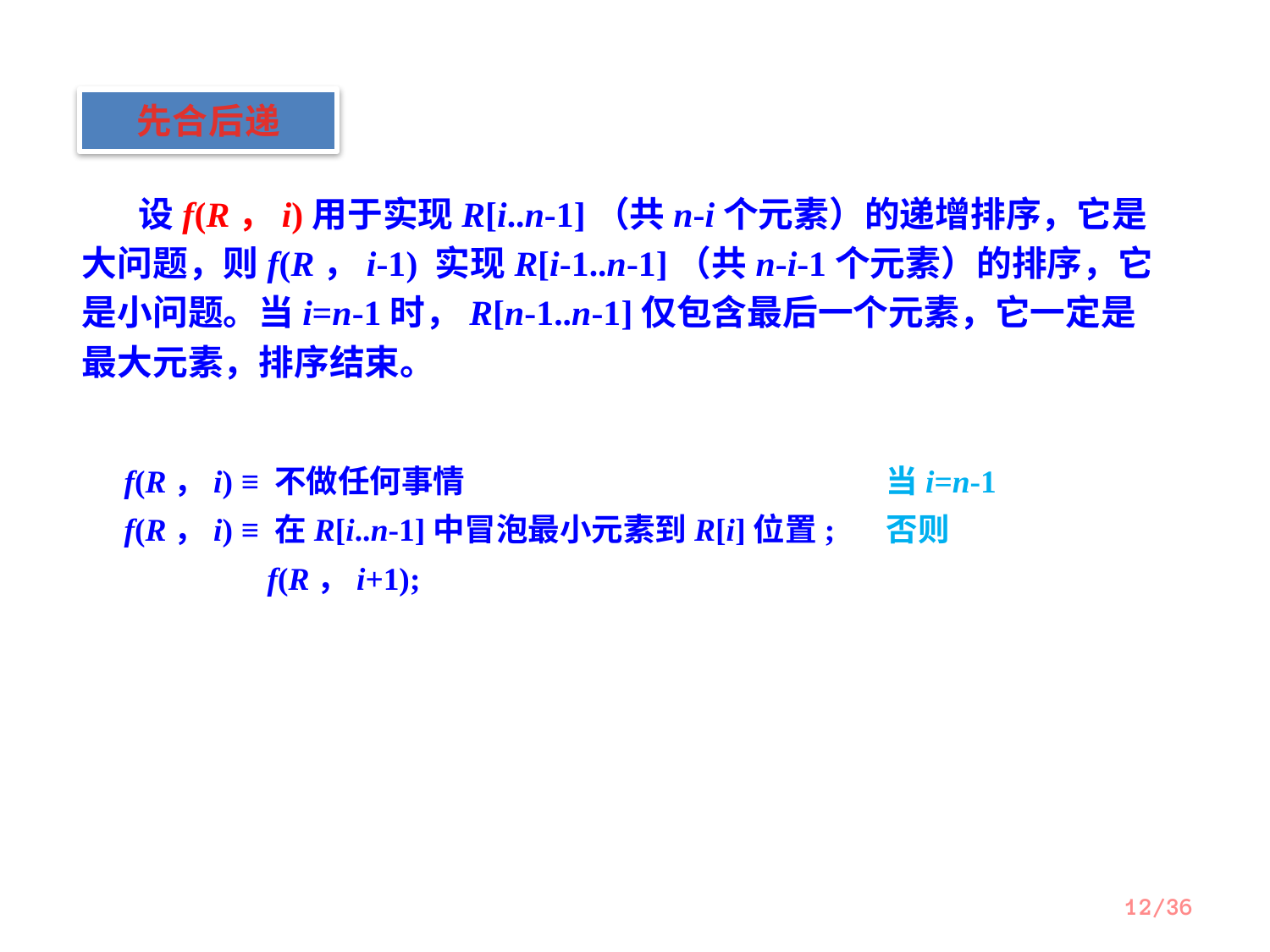

先合后递
      设f(R，i)用于实现R[i..n-1]（共n-i个元素）的递增排序，它是大问题，则f(R，i-1) 实现R[i-1..n-1]（共n-i-1个元素）的排序，它是小问题。当i=n-1时，R[n-1..n-1]仅包含最后一个元素，它一定是最大元素，排序结束。
f(R，i) ≡ 不做任何事情				当i=n-1
f(R，i) ≡ 在R[i..n-1]中冒泡最小元素到R[i]位置;	否则
	  f(R，i+1);
12/36